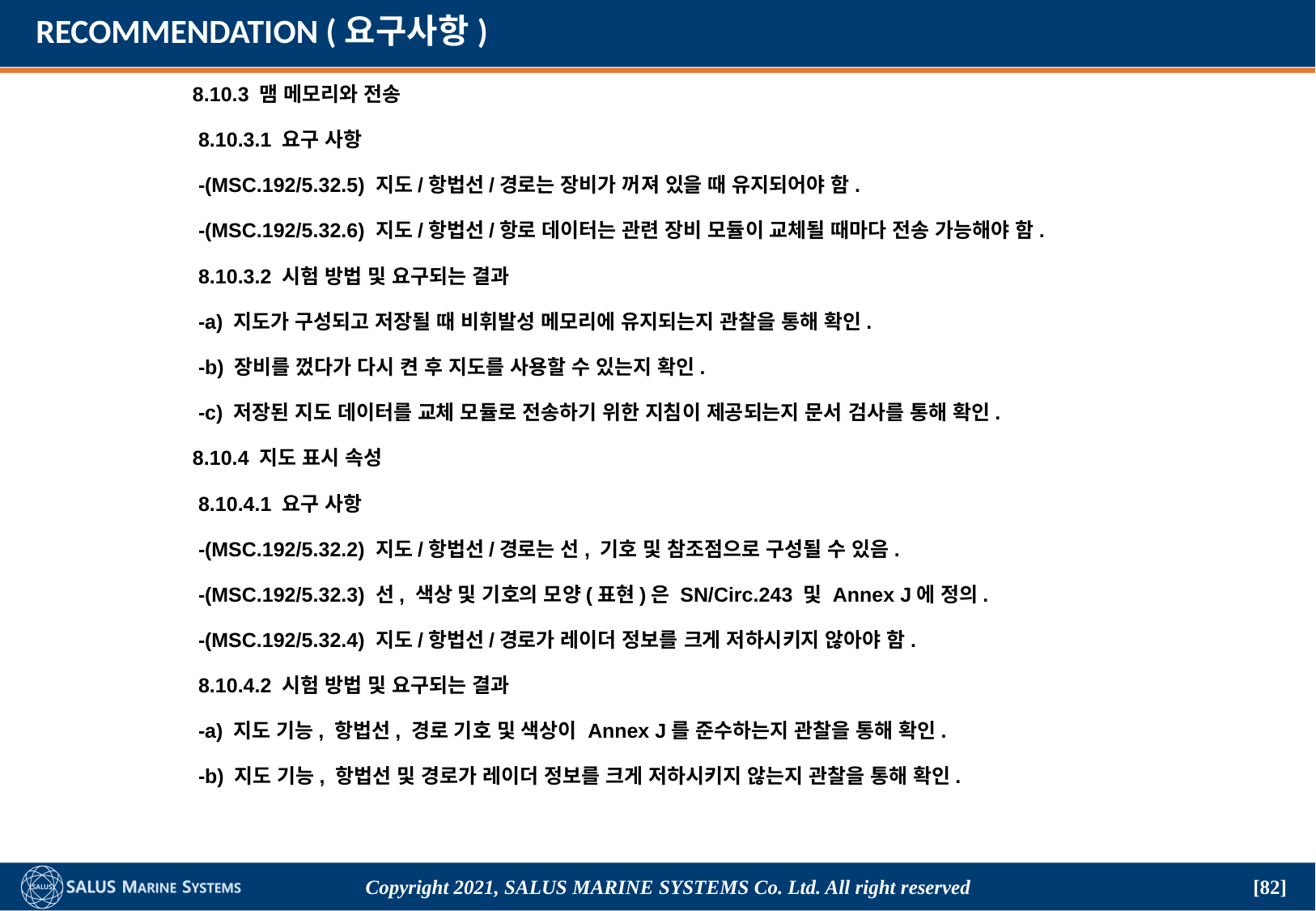

# RECOMMENDATION (요구사항)
	8.10.3 맴 메모리와 전송
	 8.10.3.1 요구 사항
	 -(MSC.192/5.32.5) 지도/항법선/경로는 장비가 꺼져 있을 때 유지되어야 함.
	 -(MSC.192/5.32.6) 지도/항법선/항로 데이터는 관련 장비 모듈이 교체될 때마다 전송 가능해야 함.
	 8.10.3.2 시험 방법 및 요구되는 결과
	 -a) 지도가 구성되고 저장될 때 비휘발성 메모리에 유지되는지 관찰을 통해 확인.
	 -b) 장비를 껐다가 다시 켠 후 지도를 사용할 수 있는지 확인.
	 -c) 저장된 지도 데이터를 교체 모듈로 전송하기 위한 지침이 제공되는지 문서 검사를 통해 확인.
	8.10.4 지도 표시 속성
	 8.10.4.1 요구 사항
	 -(MSC.192/5.32.2) 지도/항법선/경로는 선, 기호 및 참조점으로 구성될 수 있음.
	 -(MSC.192/5.32.3) 선, 색상 및 기호의 모양(표현)은 SN/Circ.243 및 Annex J에 정의.
	 -(MSC.192/5.32.4) 지도/항법선/경로가 레이더 정보를 크게 저하시키지 않아야 함.
	 8.10.4.2 시험 방법 및 요구되는 결과
	 -a) 지도 기능, 항법선, 경로 기호 및 색상이 Annex J를 준수하는지 관찰을 통해 확인.
	 -b) 지도 기능, 항법선 및 경로가 레이더 정보를 크게 저하시키지 않는지 관찰을 통해 확인.

Copyright 2021, SALUS Marine Systems Co. Ltd. All right reserved
[82]